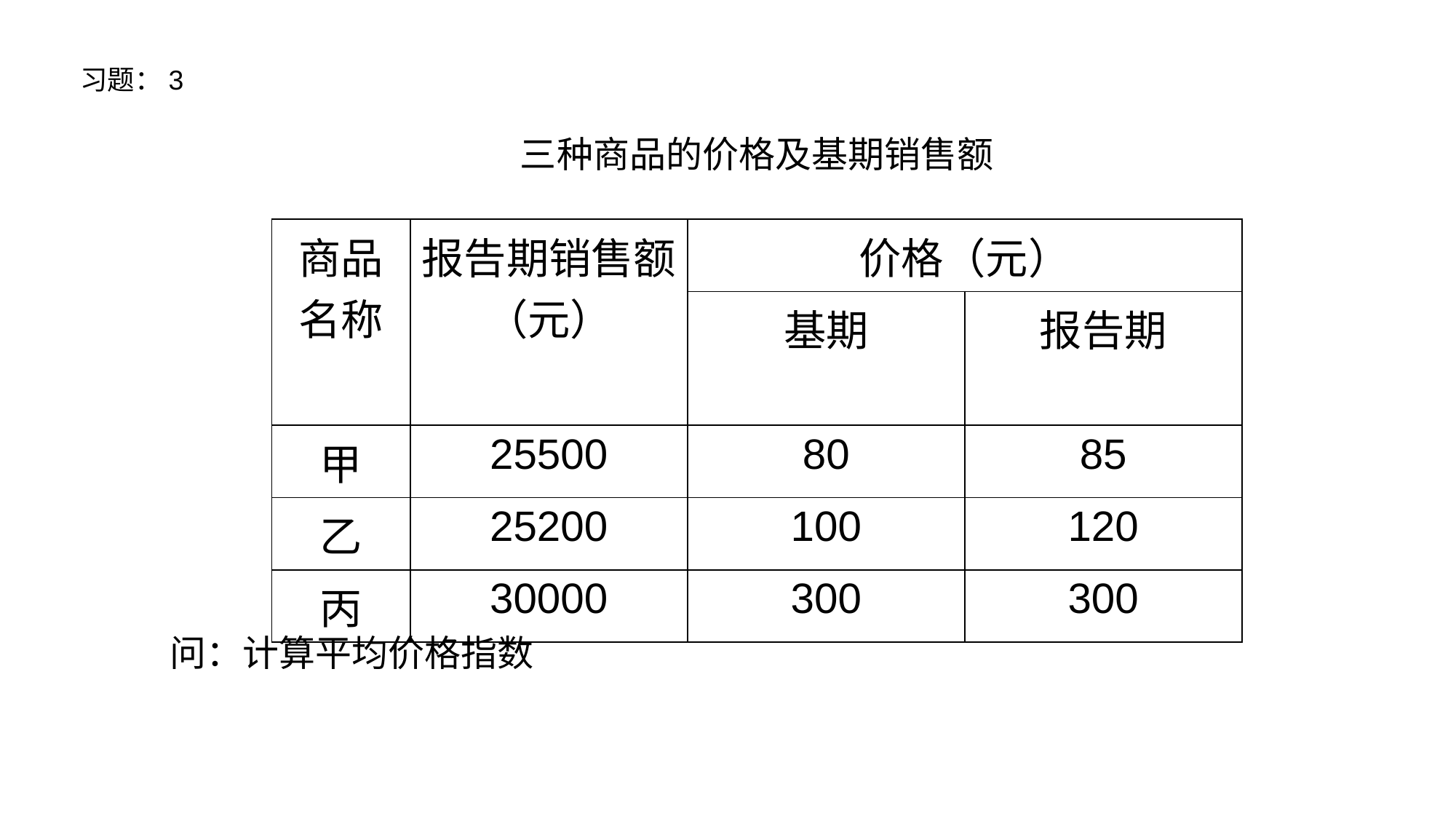

习题：3
三种商品的价格及基期销售额
| 商品名称 | 报告期销售额 （元） | 价格（元） |  |
| --- | --- | --- | --- |
|  |  | 基期 | 报告期 |
| 甲 | 25500 | 80 | 85 |
| 乙 | 25200 | 100 | 120 |
| 丙 | 30000 | 300 | 300 |
问：计算平均价格指数